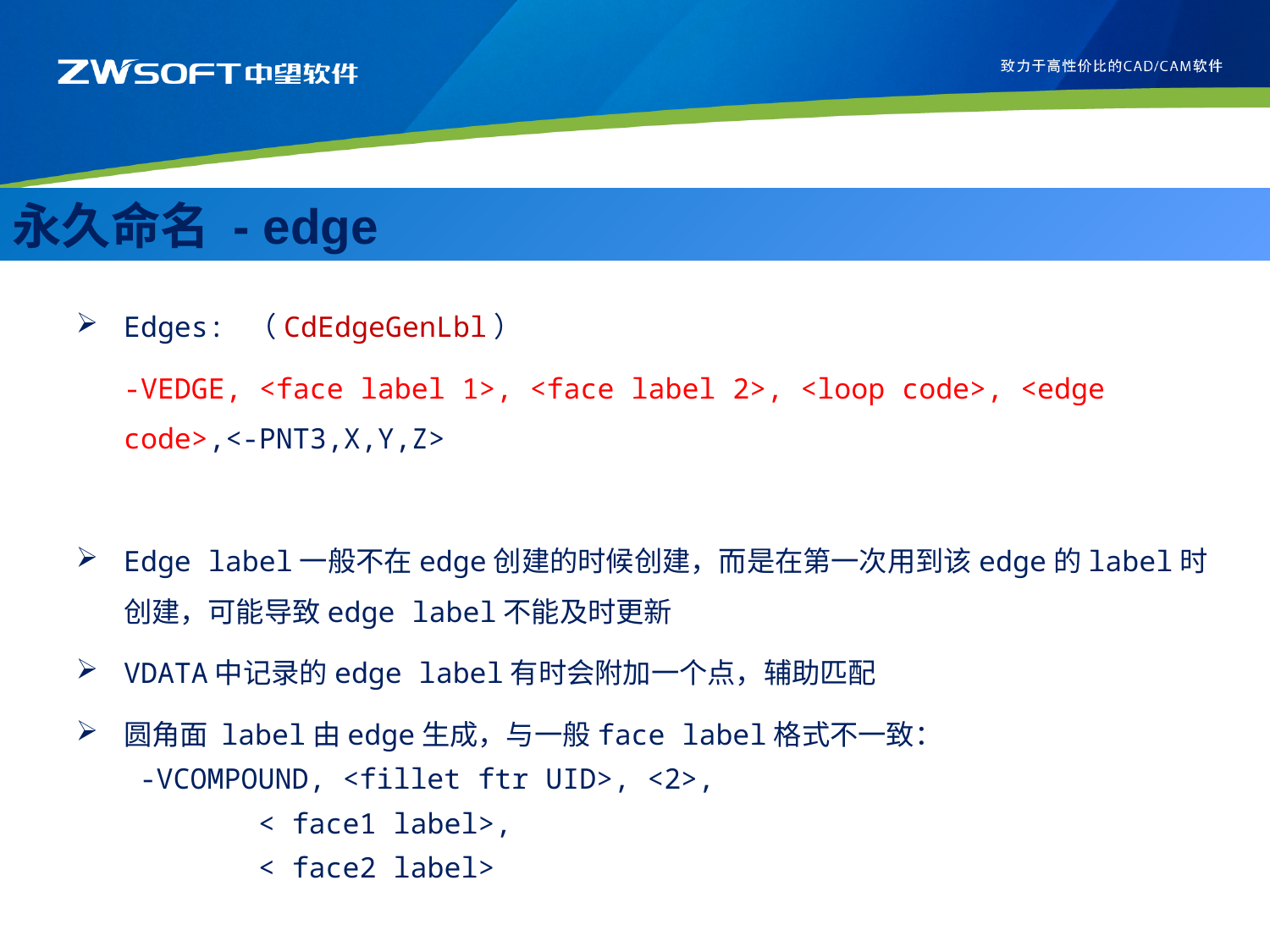

永久命名 - edge
Edges: （CdEdgeGenLbl）
	-VEDGE, <face label 1>, <face label 2>, <loop code>, <edge code>,<-PNT3,X,Y,Z>

Edge label一般不在edge创建的时候创建，而是在第一次用到该edge的label时创建，可能导致edge label不能及时更新
VDATA中记录的edge label有时会附加一个点，辅助匹配
圆角面 label由edge生成，与一般face label格式不一致：
-VCOMPOUND, <fillet ftr UID>, <2>,
       < face1 label>,
       < face2 label>